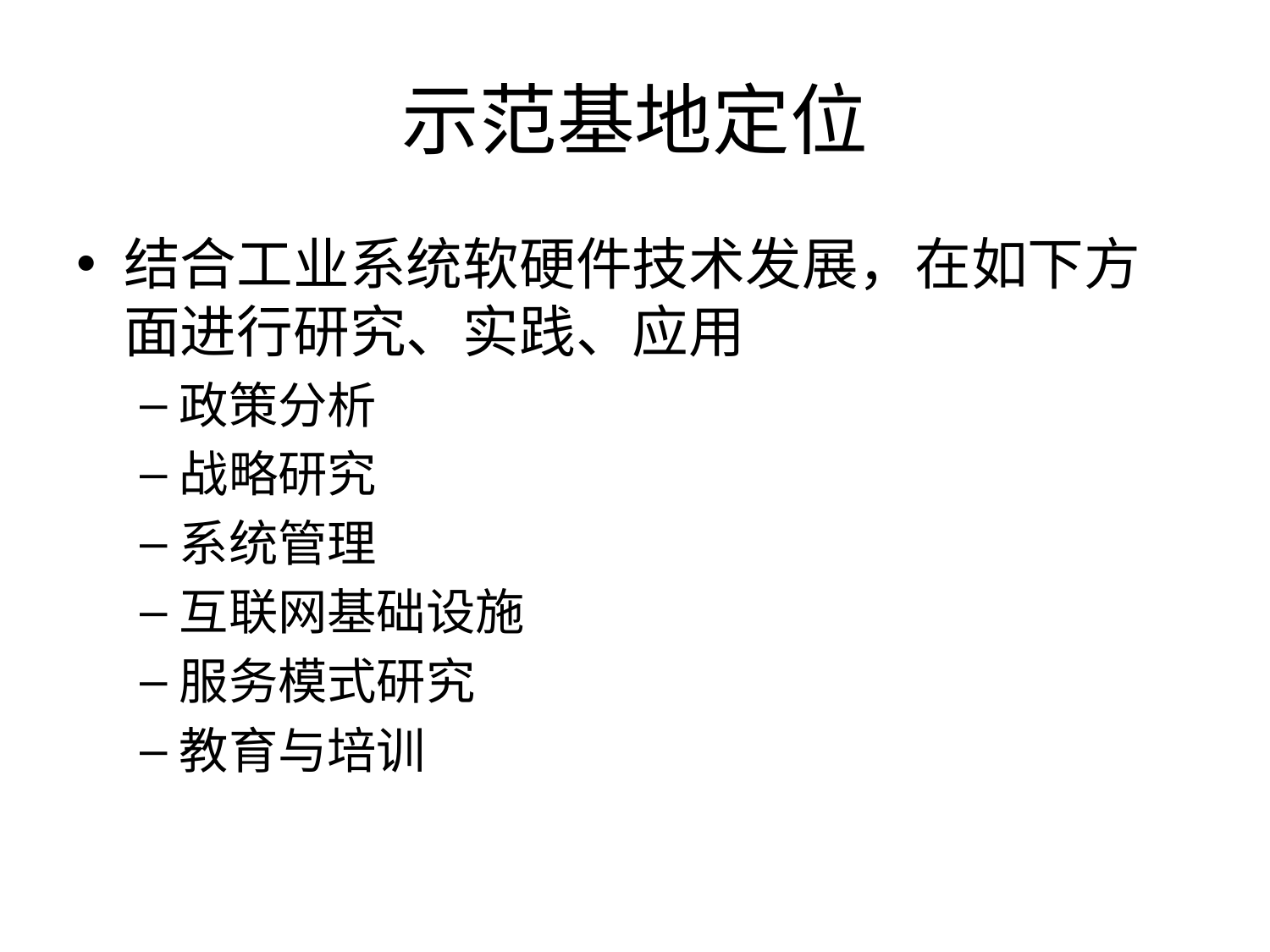

# 示范基地定位
结合工业系统软硬件技术发展，在如下方面进行研究、实践、应用
政策分析
战略研究
系统管理
互联网基础设施
服务模式研究
教育与培训